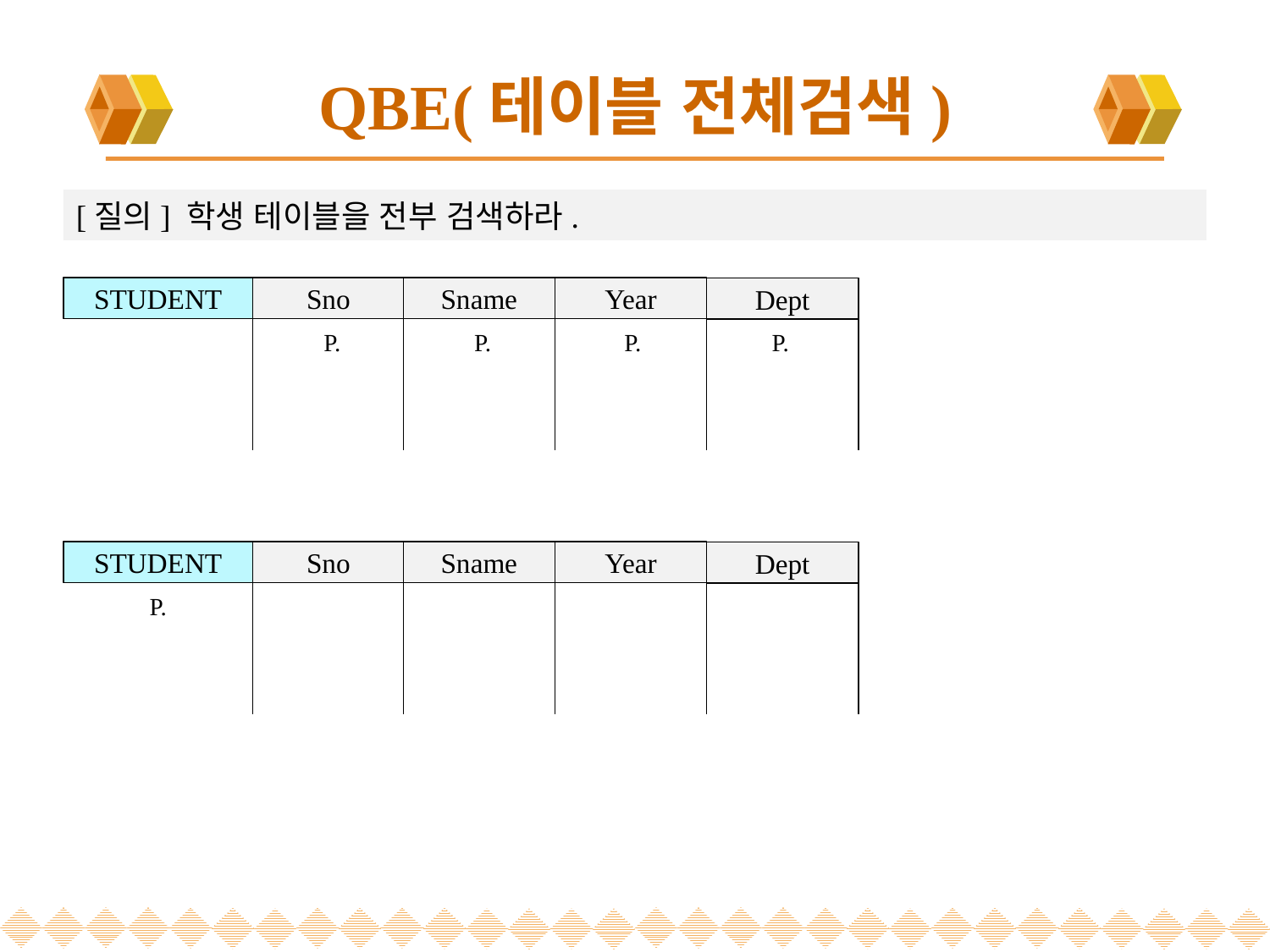

# QBE(테이블 전체검색)
[질의] 학생 테이블을 전부 검색하라.
Year
Sname
STUDENT
Sno
Dept
P.
P.
P.
P.
Year
Sname
STUDENT
Sno
Dept
P.